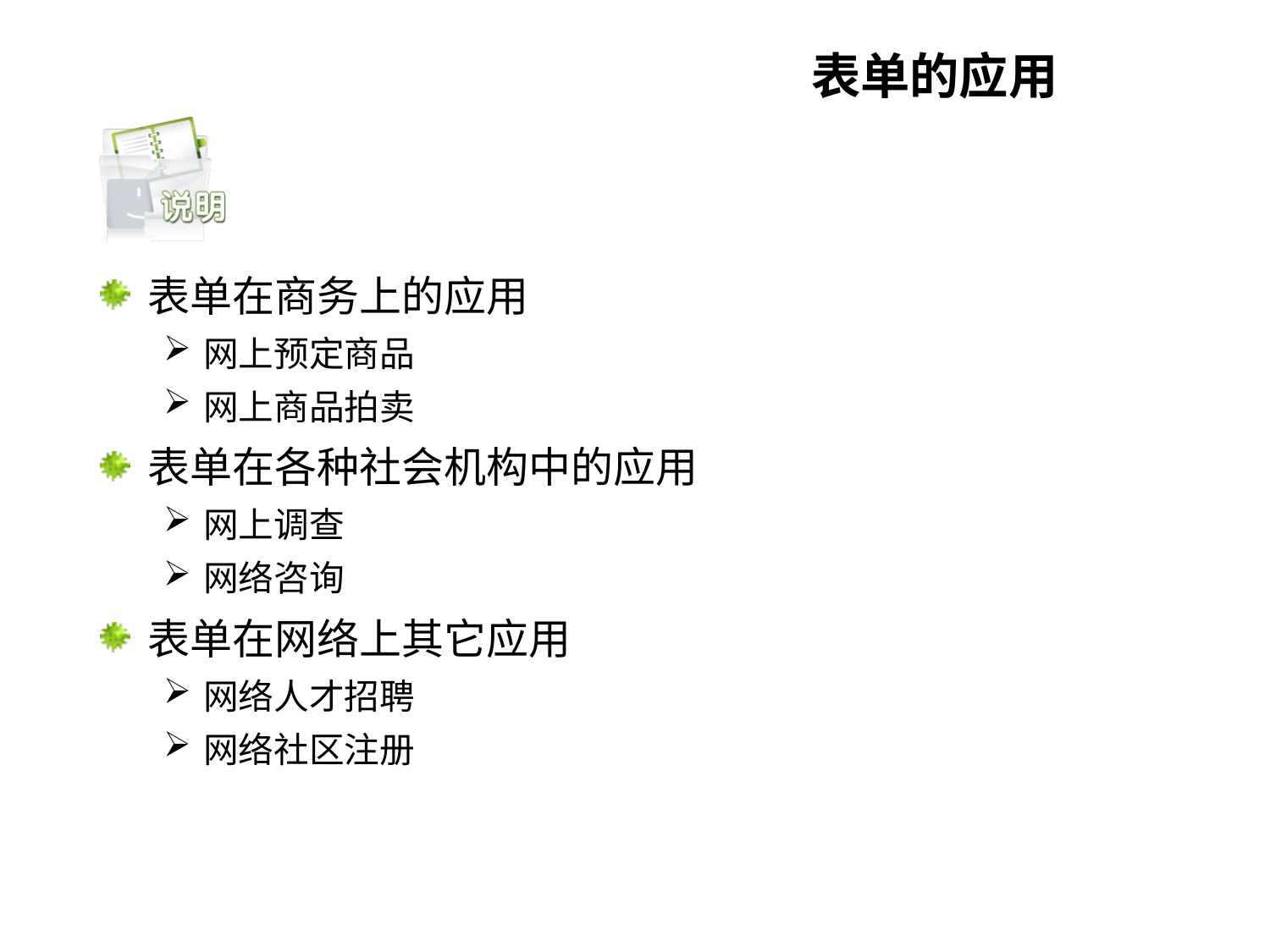

# 表单的应用
表单在商务上的应用
网上预定商品
网上商品拍卖
表单在各种社会机构中的应用
网上调查
网络咨询
表单在网络上其它应用
网络人才招聘
网络社区注册